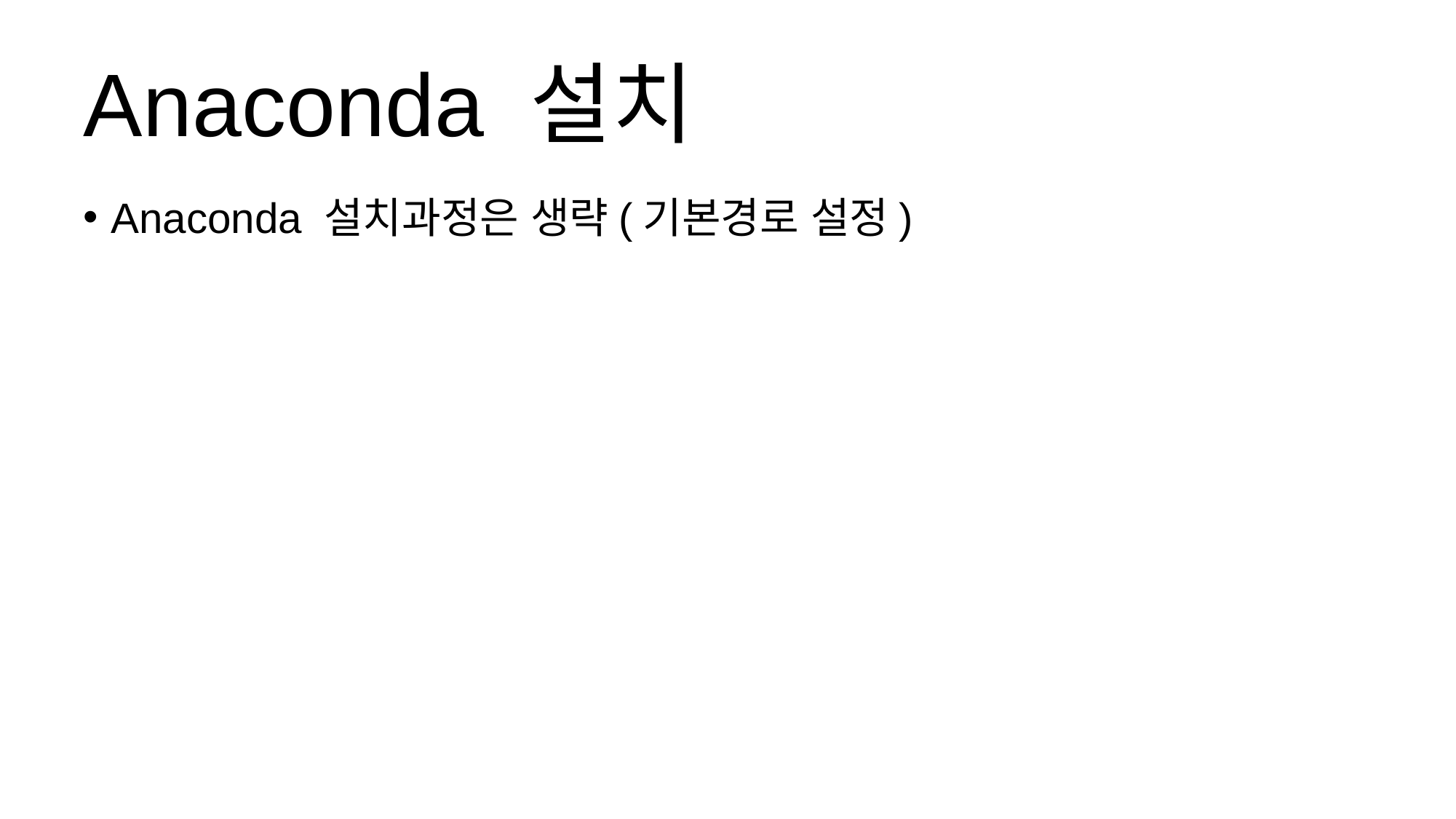

# Anaconda 설치
Anaconda 설치과정은 생략(기본경로 설정)